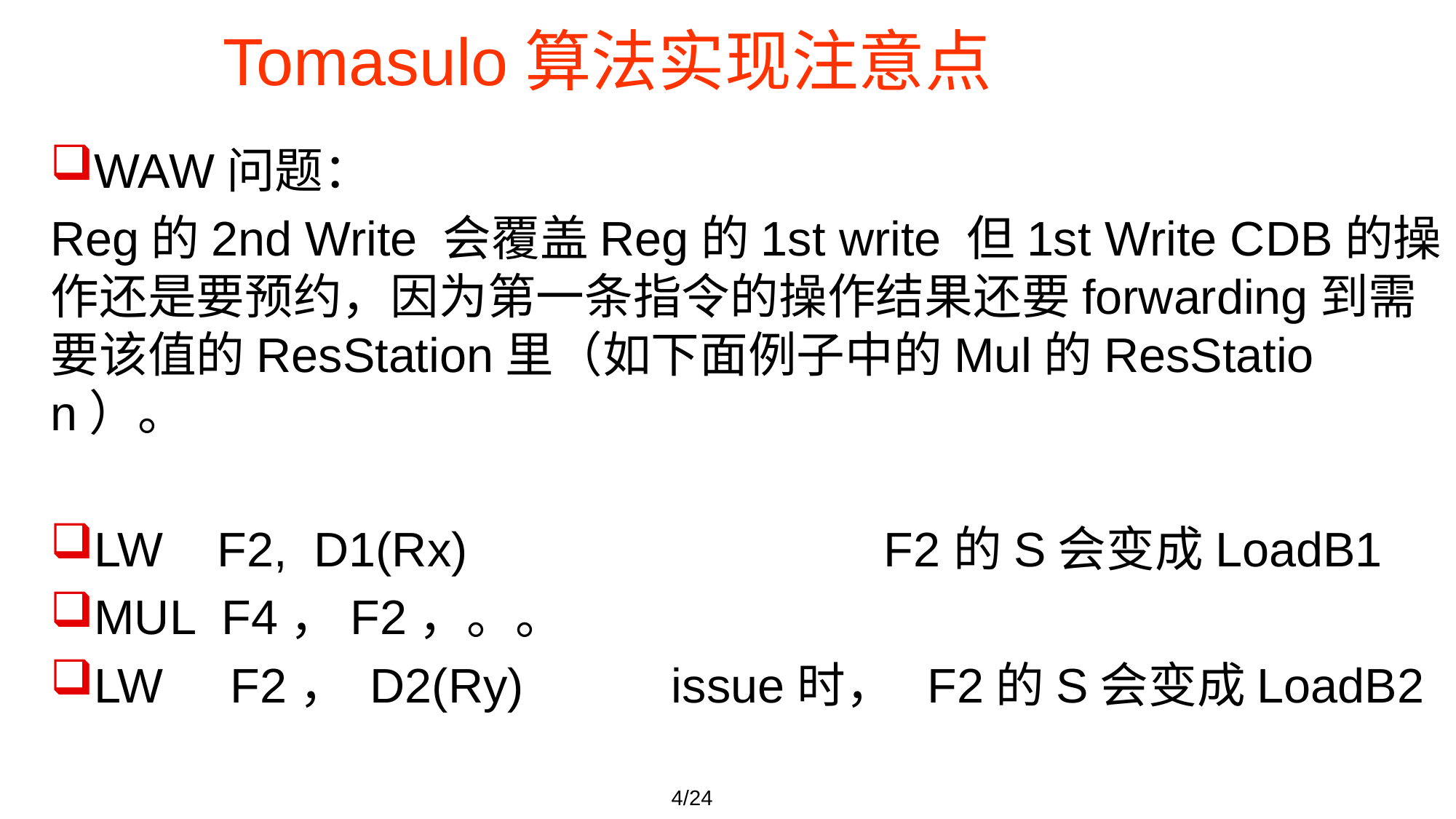

# Tomasulo算法实现注意点
WAW问题：
Reg的2nd Write 会覆盖Reg的1st write 但1st Write CDB的操作还是要预约，因为第一条指令的操作结果还要forwarding到需要该值的ResStation里（如下面例子中的Mul的ResStation）。

LW    F2,  D1(Rx)                               F2的S会变成LoadB1
MUL  F4，F2，。。
LW     F2， D2(Ry)           issue时，  F2的S会变成LoadB2